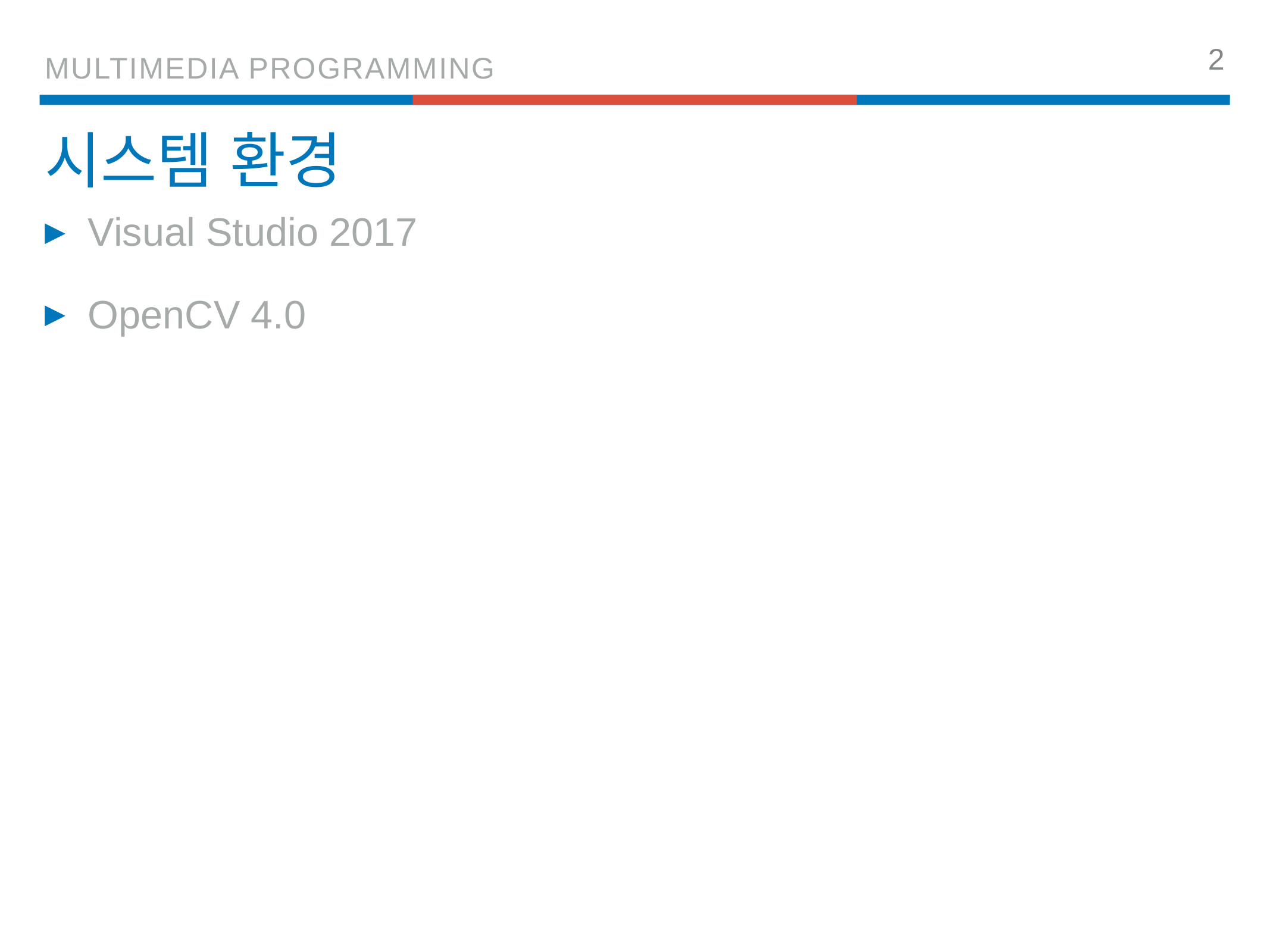

2
Multimedia programming

# 시스템 환경
Visual Studio 2017
OpenCV 4.0